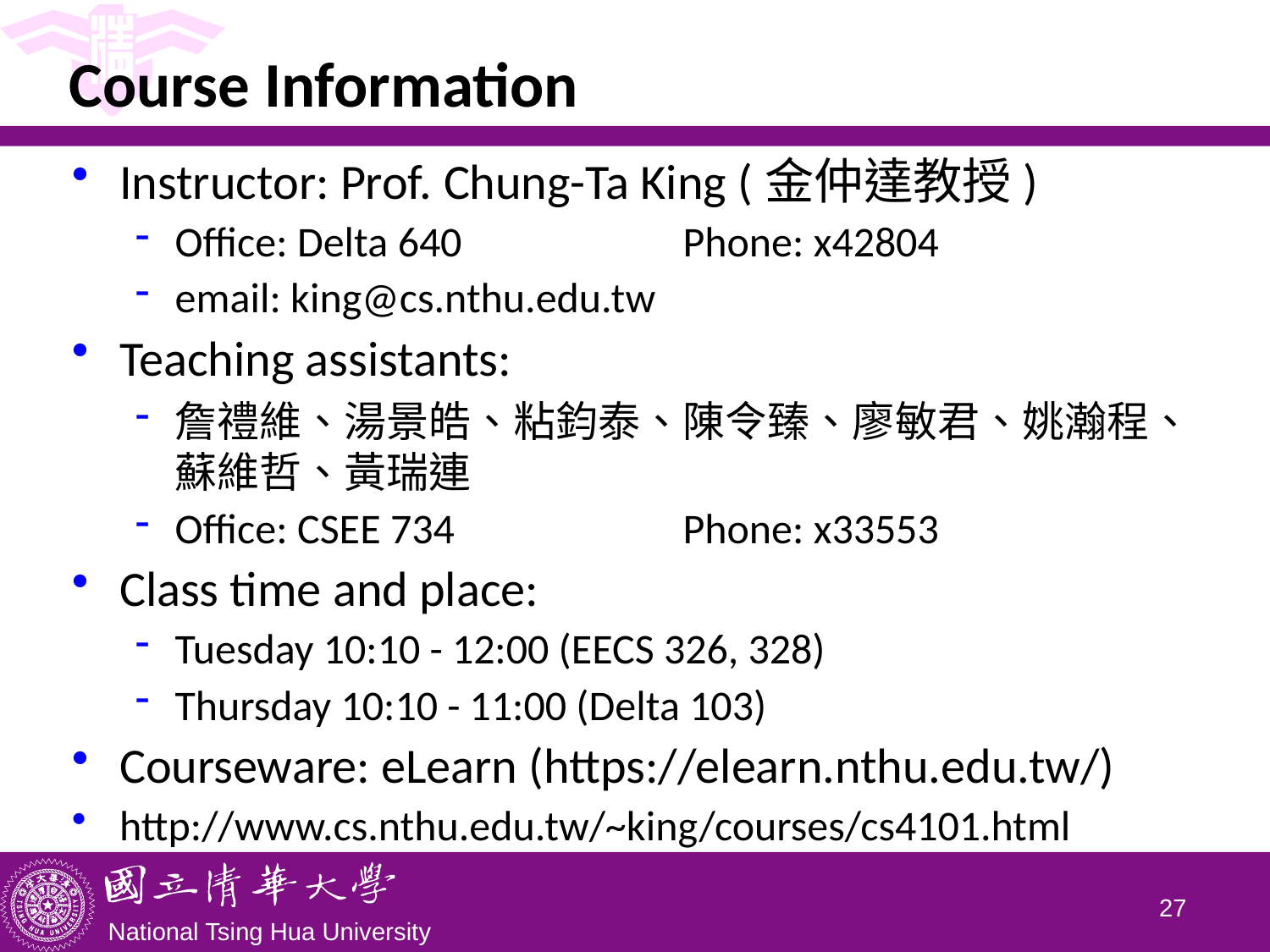

# Course Information
Instructor: Prof. Chung-Ta King (金仲達教授)
Office: Delta 640		Phone: x42804
email: king@cs.nthu.edu.tw
Teaching assistants:
詹禮維、湯景皓、粘鈞泰、陳令臻、廖敏君、姚瀚程、蘇維哲、黃瑞連
Office: CSEE 734		Phone: x33553
Class time and place:
Tuesday 10:10 - 12:00 (EECS 326, 328)
Thursday 10:10 - 11:00 (Delta 103)
Courseware: eLearn (https://elearn.nthu.edu.tw/)
http://www.cs.nthu.edu.tw/~king/courses/cs4101.html
27